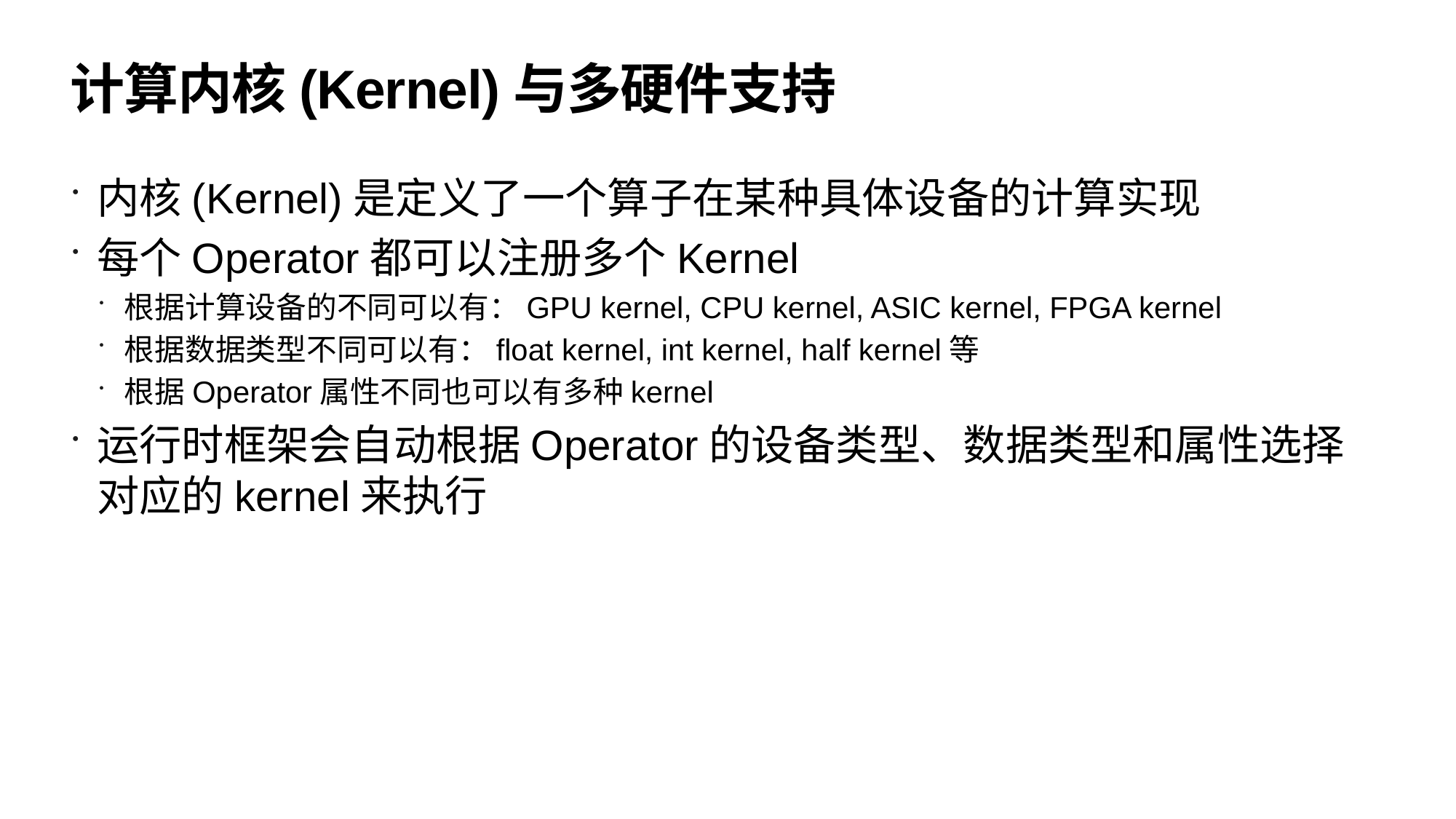

# 计算内核(Kernel)与多硬件支持
内核(Kernel)是定义了一个算子在某种具体设备的计算实现
每个Operator都可以注册多个Kernel
根据计算设备的不同可以有：GPU kernel, CPU kernel, ASIC kernel, FPGA kernel
根据数据类型不同可以有：float kernel, int kernel, half kernel等
根据Operator属性不同也可以有多种kernel
运行时框架会自动根据Operator的设备类型、数据类型和属性选择对应的kernel来执行